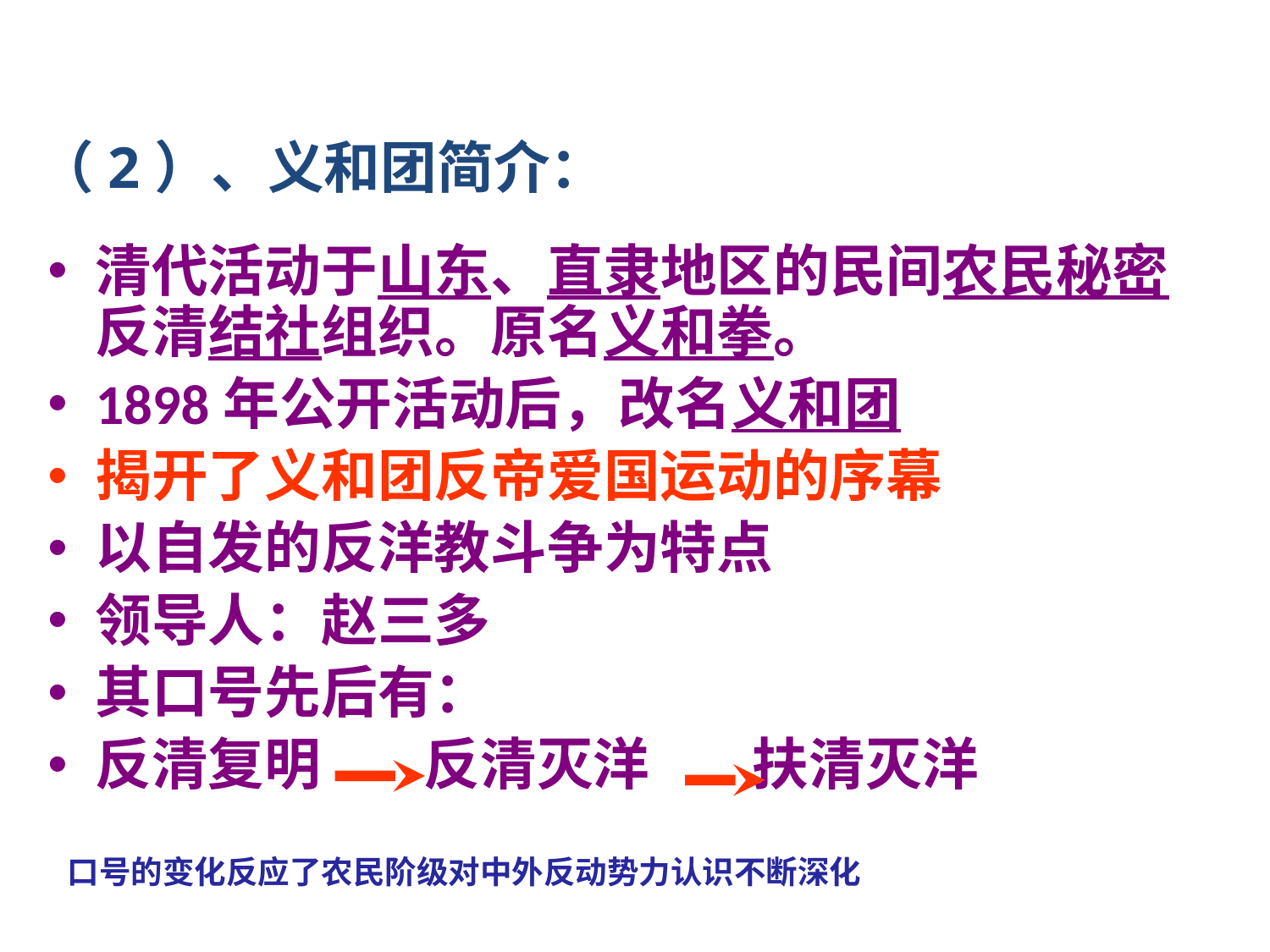

（2）、义和团简介：
清代活动于山东、直隶地区的民间农民秘密反清结社组织。原名义和拳。
1898年公开活动后，改名义和团
揭开了义和团反帝爱国运动的序幕
以自发的反洋教斗争为特点
领导人：赵三多
其口号先后有：
反清复明        反清灭洋        扶清灭洋

口号的变化反应了农民阶级对中外反动势力认识不断深化